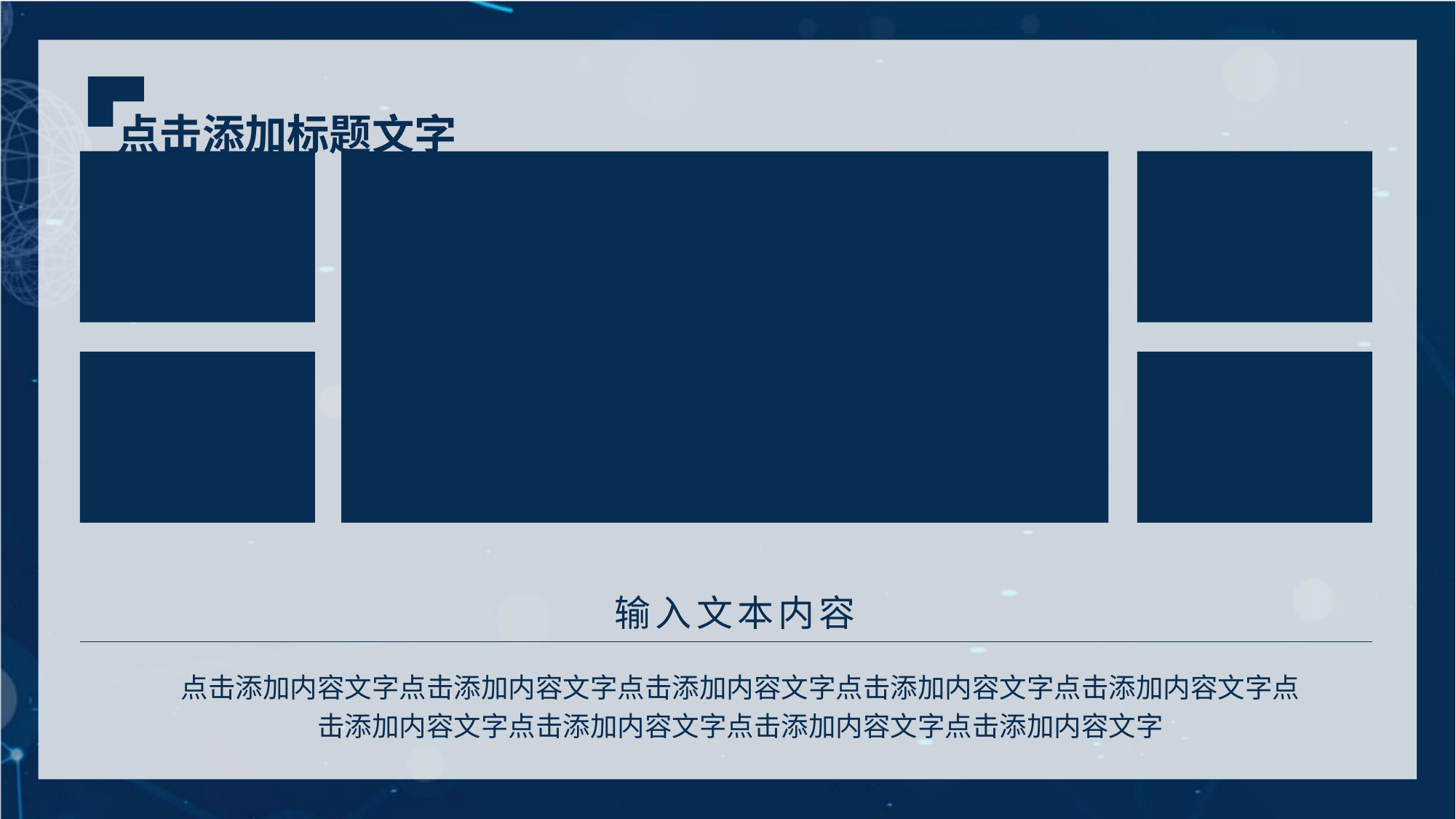

点击添加标题文字

输入文本内容
点击添加内容文字点击添加内容文字点击添加内容文字点击添加内容文字点击添加内容文字点击添加内容文字点击添加内容文字点击添加内容文字点击添加内容文字